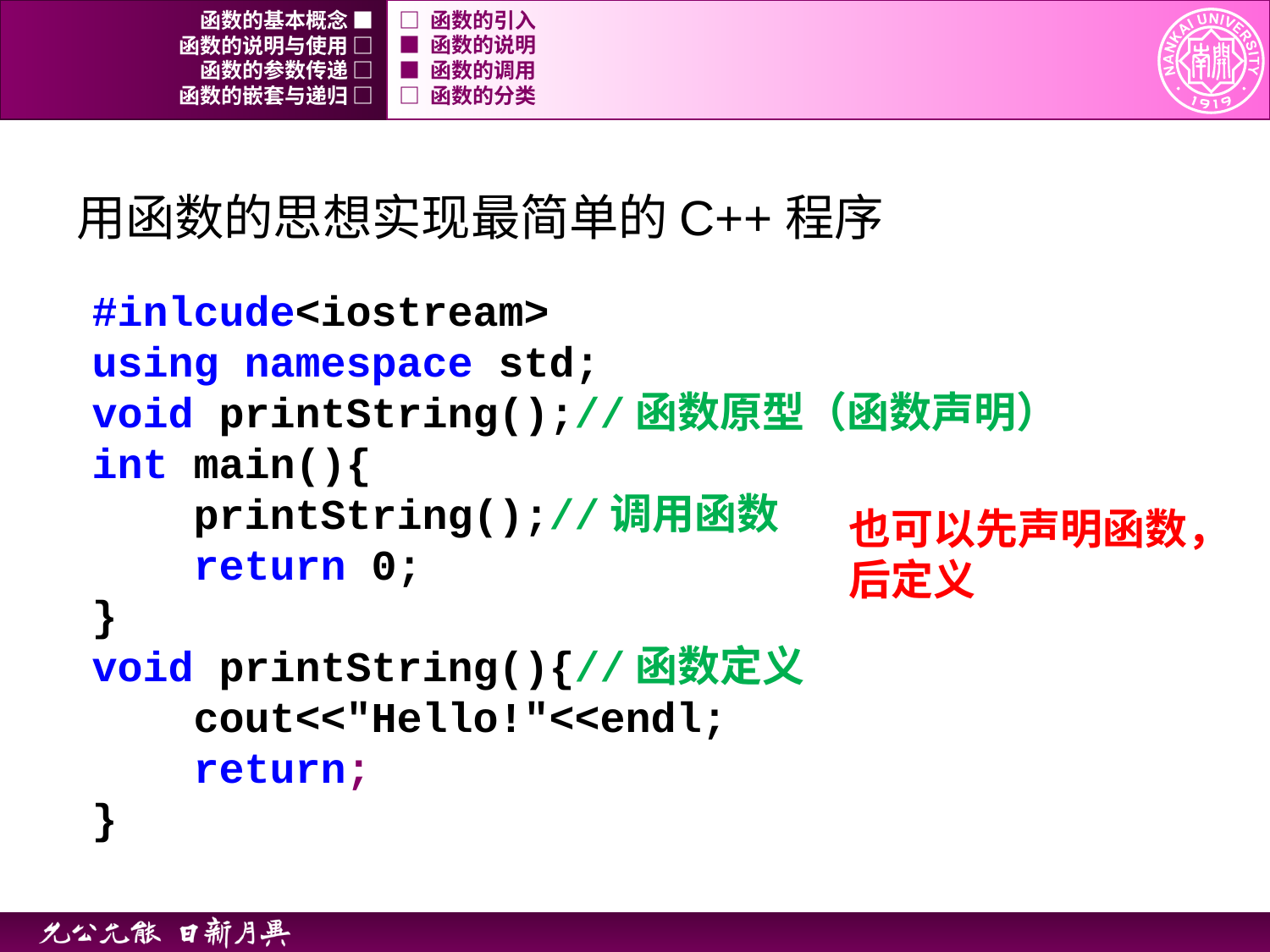

函数的基本概念 ■
□ 函数的引入
函数的说明与使用 □
■ 函数的说明
函数的参数传递 □
■ 函数的调用
函数的嵌套与递归 □
□ 函数的分类
用函数的思想实现最简单的C++程序
#inlcude<iostream>
using namespace std;
void printString();//函数原型（函数声明）
int main(){
    printString();//调用函数
    return 0;
}
void printString(){//函数定义
    cout<<"Hello!"<<endl;
    return;
}

也可以先声明函数，后定义